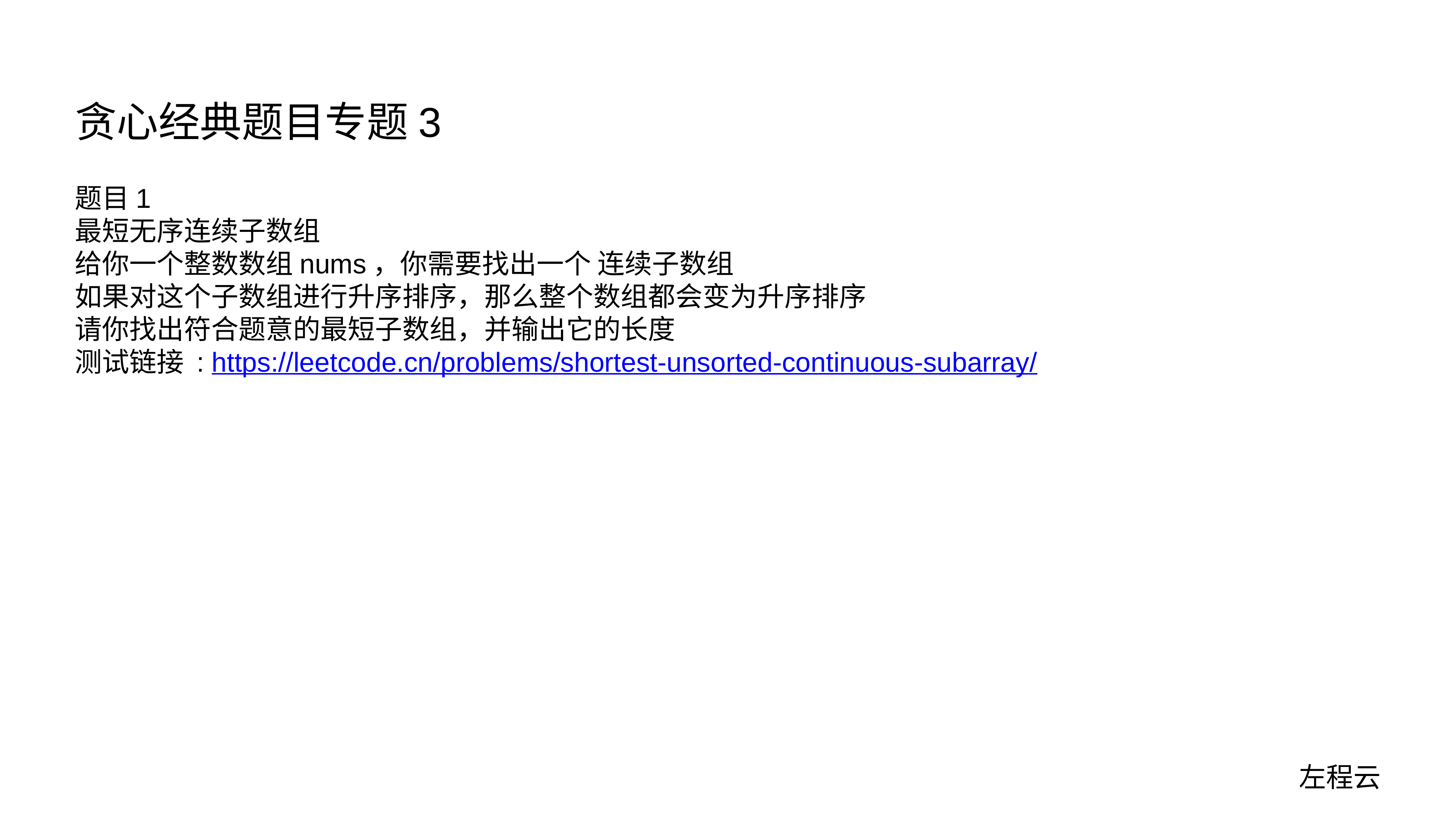

# 贪心经典题目专题3
题目1
最短无序连续子数组
给你一个整数数组nums，你需要找出一个 连续子数组
如果对这个子数组进行升序排序，那么整个数组都会变为升序排序
请你找出符合题意的最短子数组，并输出它的长度
测试链接 : https://leetcode.cn/problems/shortest-unsorted-continuous-subarray/
左程云